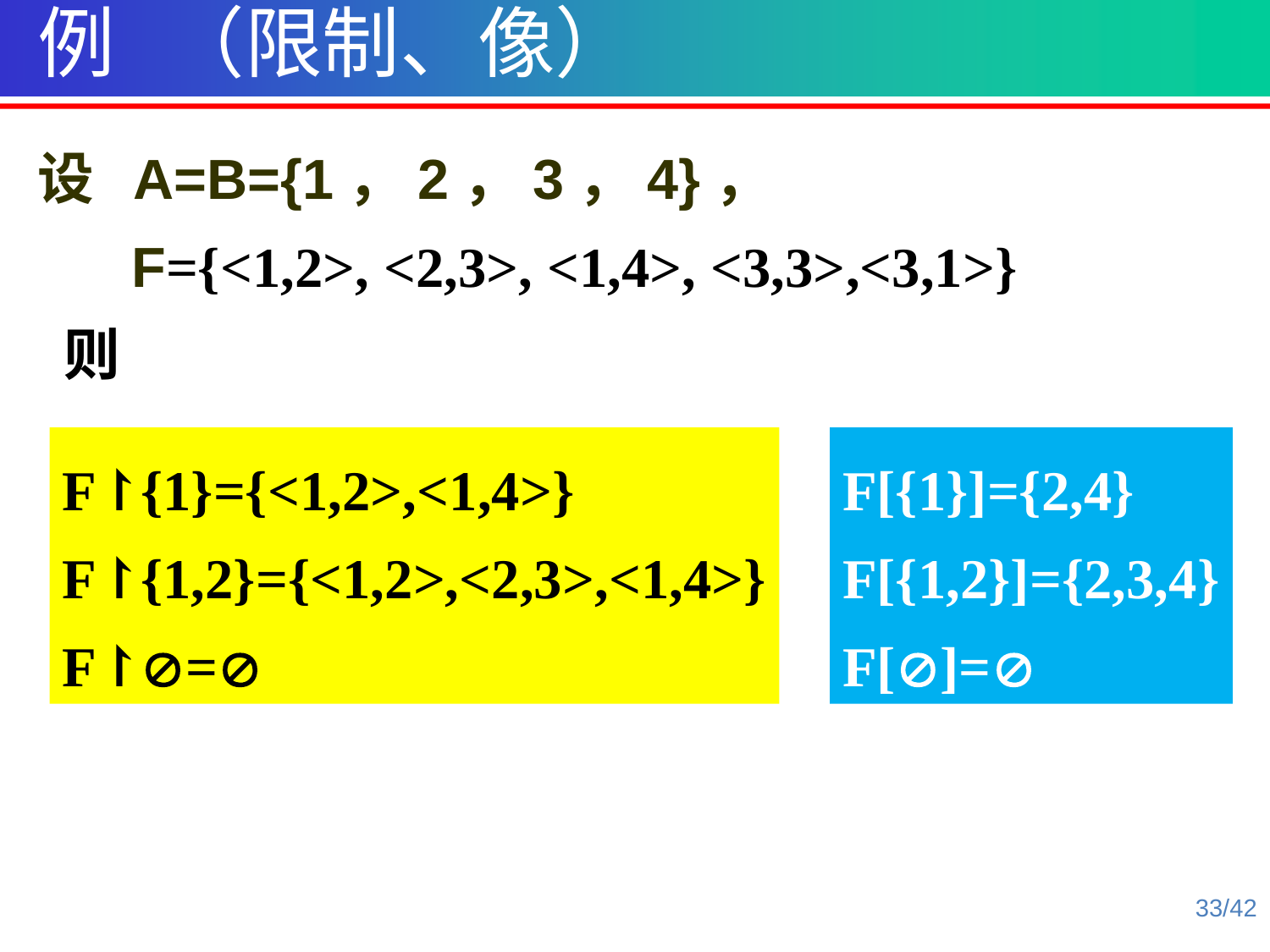

例   （限制、像）
设  A=B={1，2，3，4}，
      F={<1,2>, <2,3>, <1,4>, <3,3>,<3,1>}
 则
F↾{1}={<1,2>,<1,4>}
F↾{1,2}={<1,2>,<2,3>,<1,4>}
F↾∅=∅
F[{1}]={2,4}
F[{1,2}]={2,3,4}
F[∅]=∅

33/42